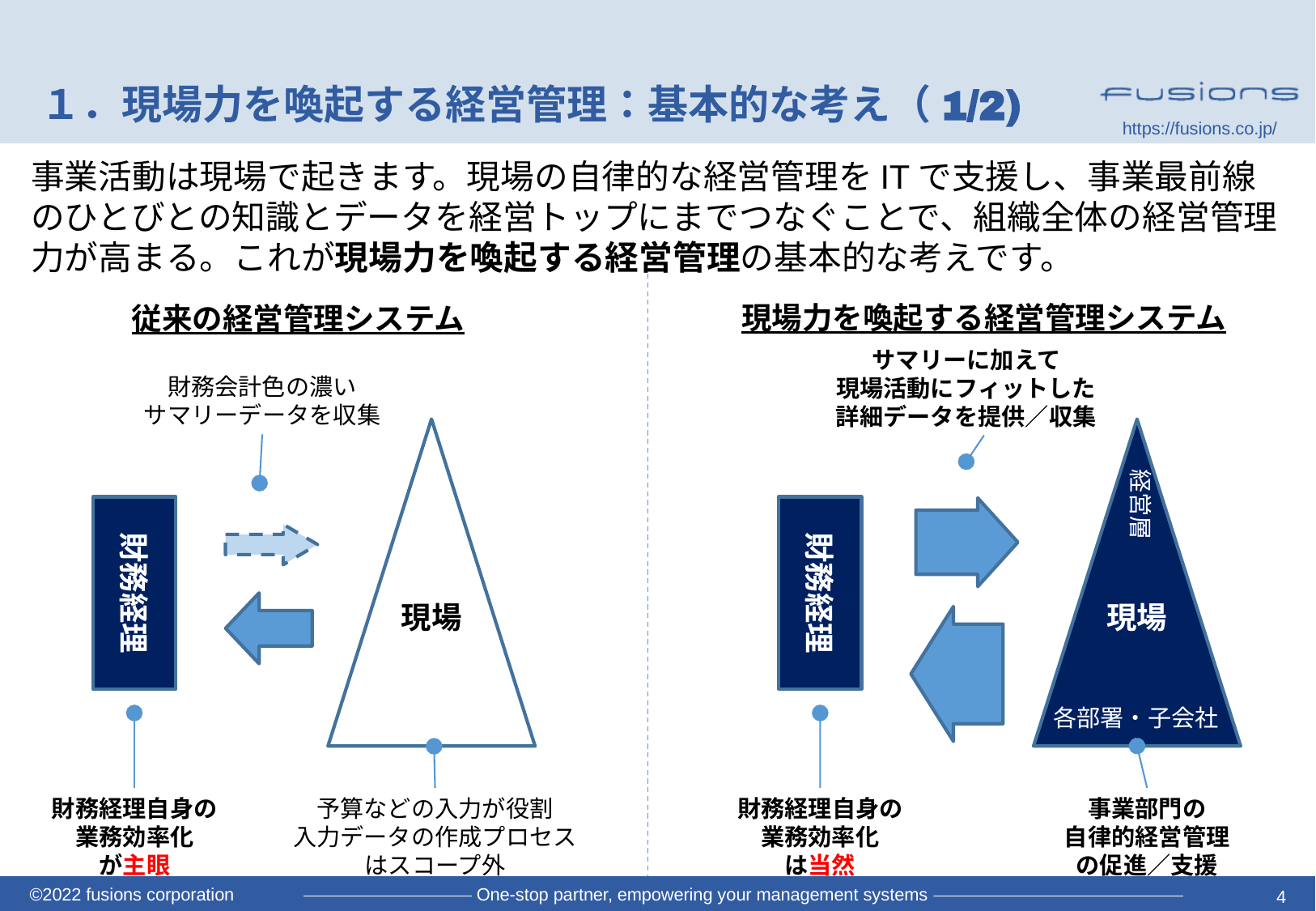

# １．現場力を喚起する経営管理：基本的な考え（1/2)
事業活動は現場で起きます。現場の自律的な経営管理をITで支援し、事業最前線のひとびとの知識とデータを経営トップにまでつなぐことで、組織全体の経営管理力が高まる。これが現場⼒を喚起する経営管理の基本的な考えです。
現場力を喚起する経営管理システム
従来の経営管理システム
サマリーに加えて
現場活動にフィットした
詳細データを提供／収集
財務会計色の濃い
サマリーデータを収集

経営層
財務経理
財務経理

現場
現場

各部署・子会社
財務経理自身の
業務効率化
が主眼
予算などの入力が役割
入力データの作成プロセスはスコープ外
財務経理自身の
業務効率化
は当然
事業部門の
自律的経営管理
の促進／支援